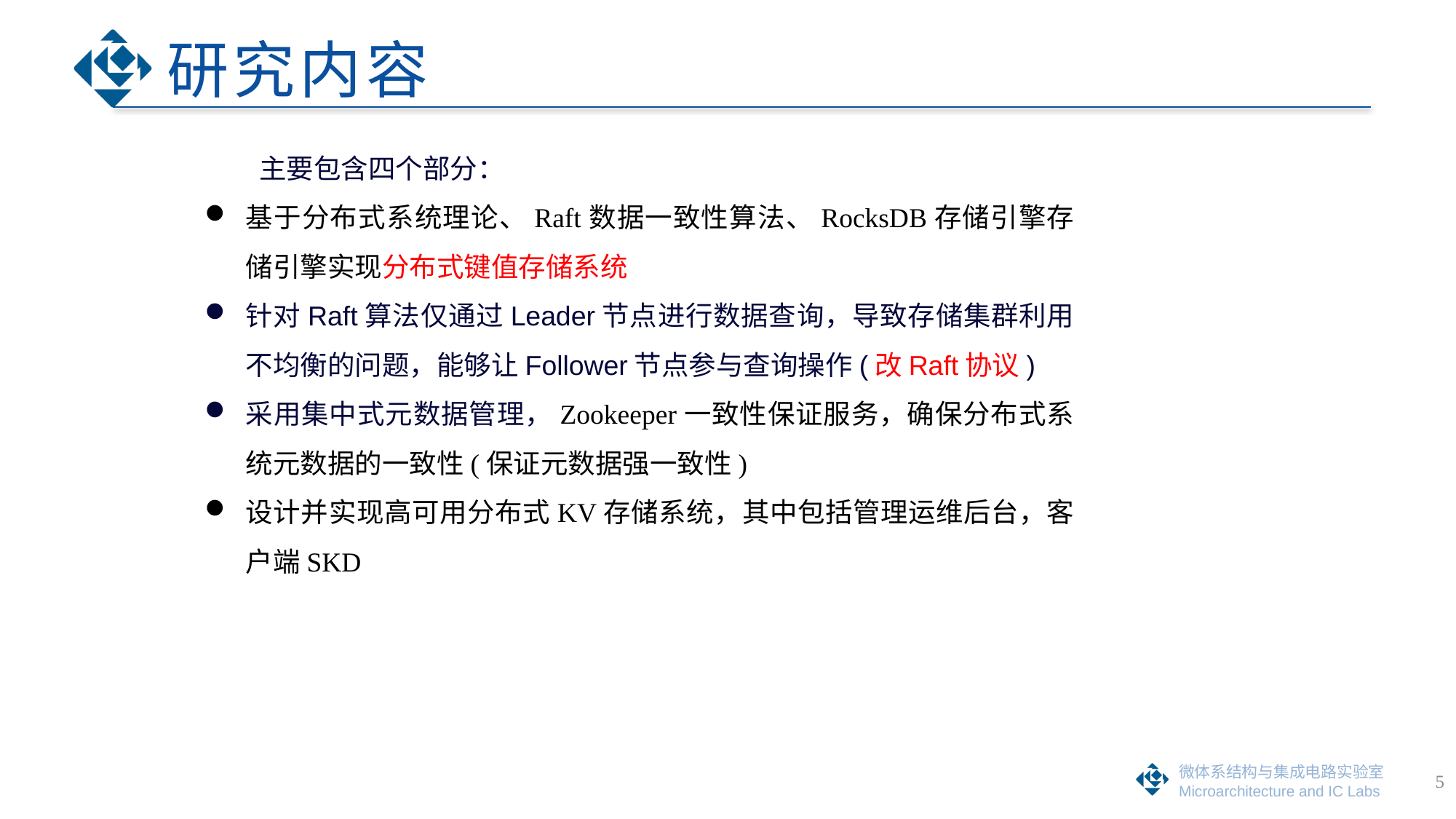

# 研究内容
	主要包含四个部分：
基于分布式系统理论、Raft数据一致性算法、RocksDB存储引擎存储引擎实现分布式键值存储系统
针对Raft算法仅通过Leader节点进行数据查询，导致存储集群利用不均衡的问题，能够让Follower节点参与查询操作(改Raft协议)
采用集中式元数据管理，Zookeeper一致性保证服务，确保分布式系统元数据的一致性(保证元数据强一致性)
设计并实现高可用分布式KV存储系统，其中包括管理运维后台，客户端SKD

5